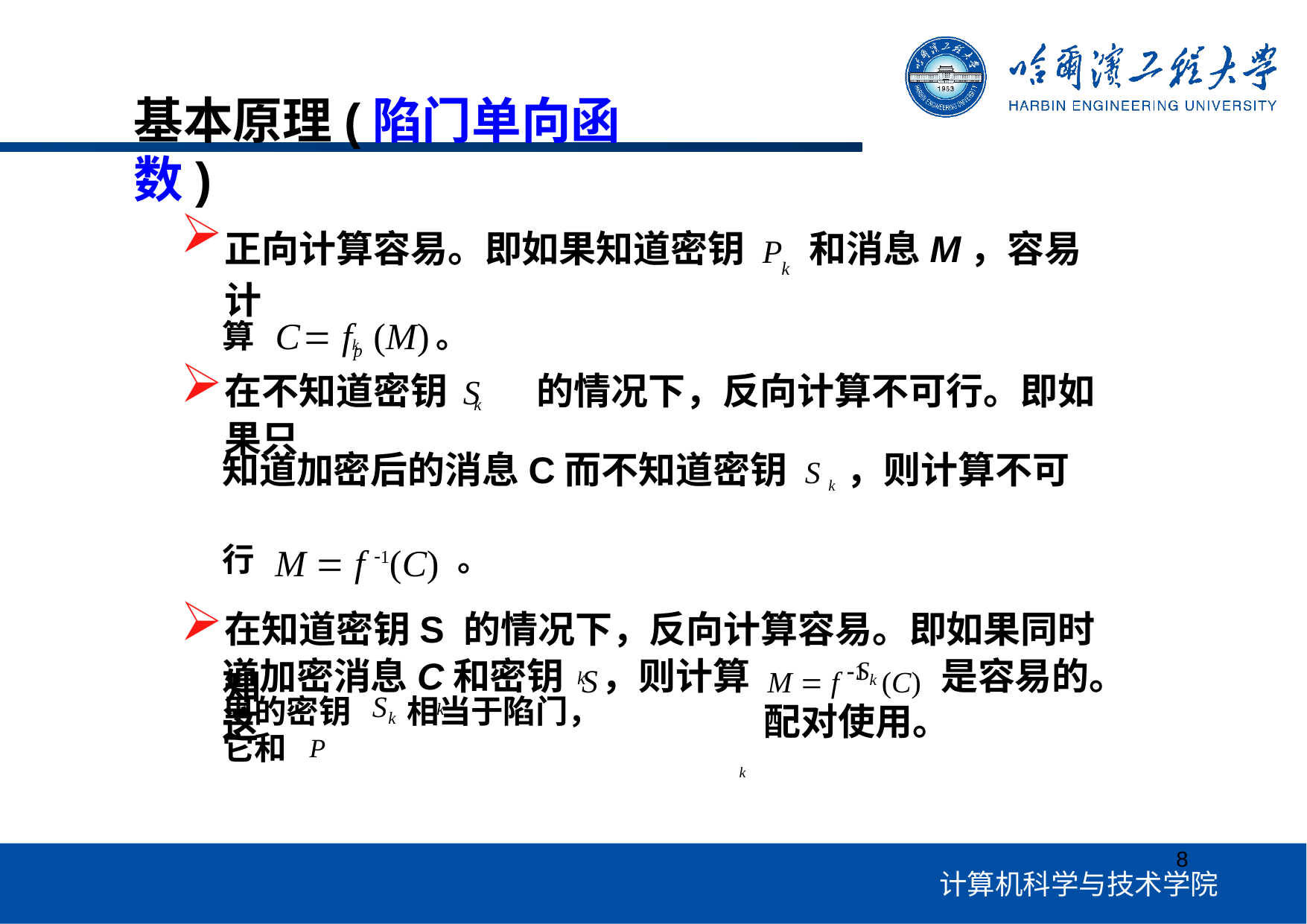

# 基本原理(陷门单向函数)
正向计算容易。即如果知道密钥 P 和消息M，容易计
k
算 C= fp  (M)	。
k
在不知道密钥S	的情况下，反向计算不可行。即如果只
k
知道加密后的消息C而不知道密钥 S k ，则计算不可
行 M = f −1(C) 。
在知道密钥S 的情况下，反向计算容易。即如果同时知
k
道加密消息C和密钥 S	，则计算 M = f −1	(C) 是容易的。这
Sk
k
里的密钥 Sk 相当于陷门，它和P
k
配对使用。
8